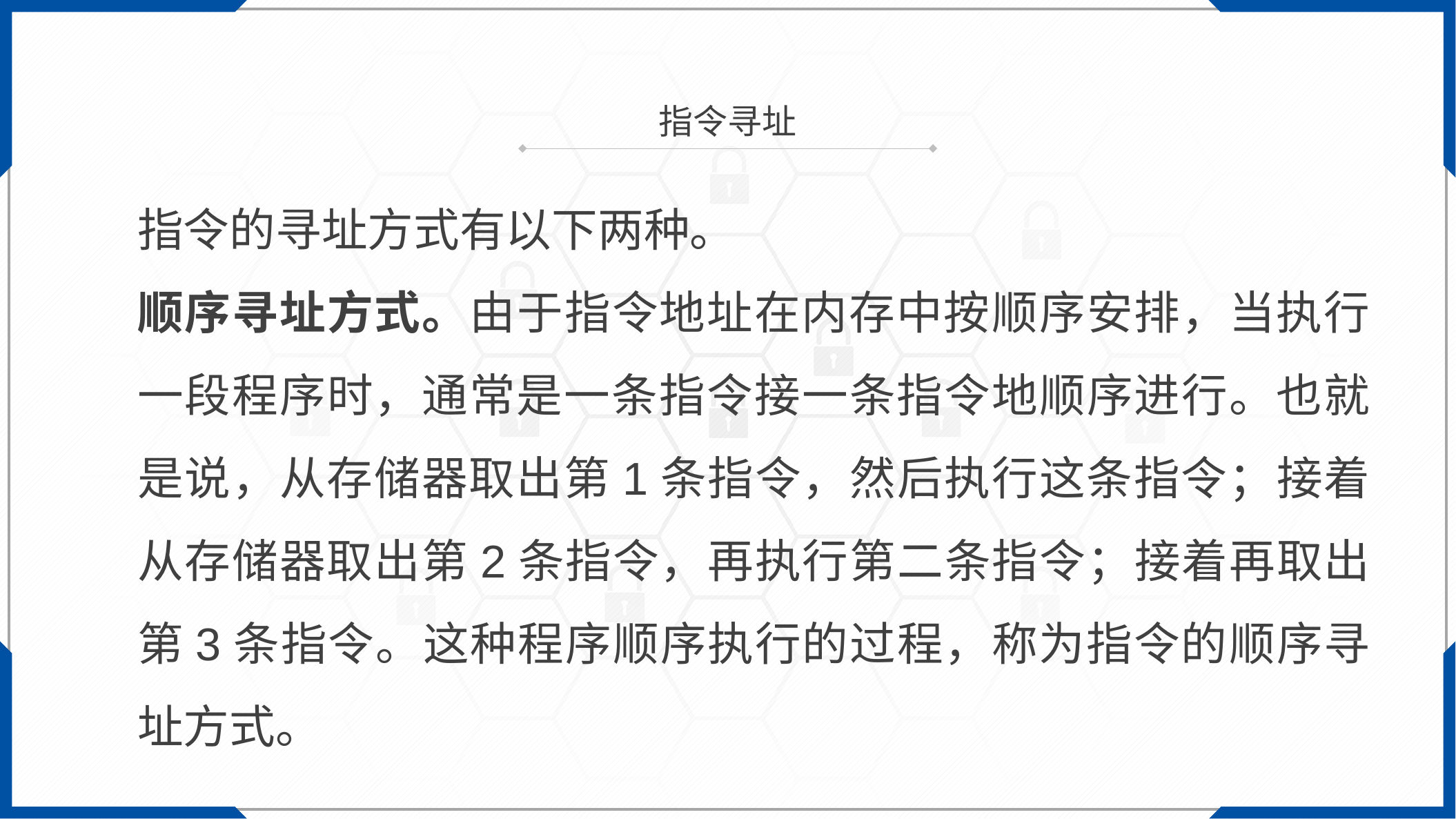

指令寻址
指令的寻址方式有以下两种。
顺序寻址方式。由于指令地址在内存中按顺序安排，当执行一段程序时，通常是一条指令接一条指令地顺序进行。也就是说，从存储器取出第1条指令，然后执行这条指令；接着从存储器取出第2条指令，再执行第二条指令；接着再取出第3条指令。这种程序顺序执行的过程，称为指令的顺序寻址方式。